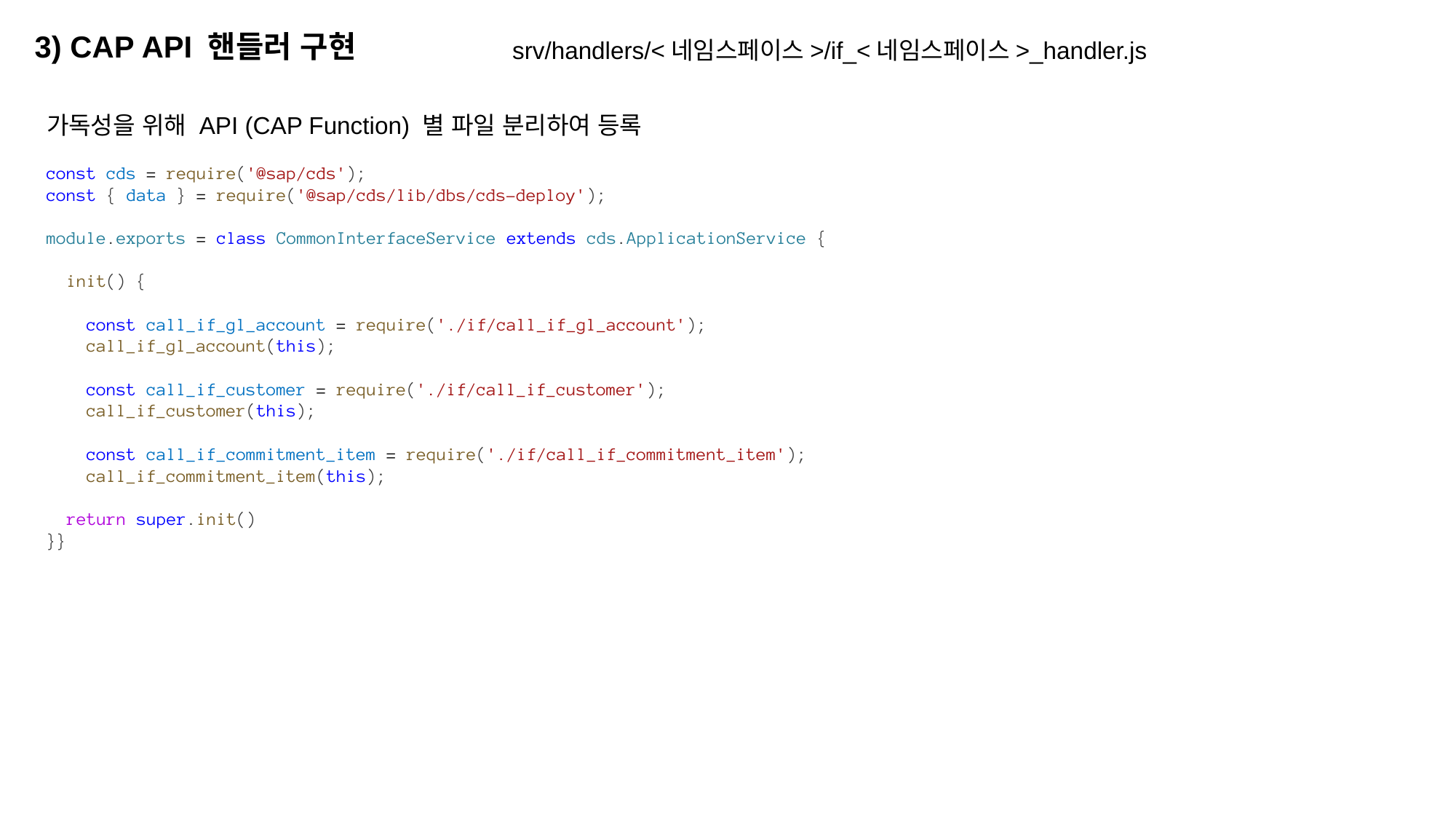

3) CAP API 핸들러 구현
srv/handlers/<네임스페이스>/if_<네임스페이스>_handler.js
가독성을 위해 API (CAP Function) 별 파일 분리하여 등록
const cds = require('@sap/cds');
const { data } = require('@sap/cds/lib/dbs/cds-deploy');
module.exports = class CommonInterfaceService extends cds.ApplicationService {

  init() {

    const call_if_gl_account = require('./if/call_if_gl_account');
    call_if_gl_account(this);
    const call_if_customer = require('./if/call_if_customer');
    call_if_customer(this);
    const call_if_commitment_item = require('./if/call_if_commitment_item');
    call_if_commitment_item(this);
  return super.init()
}}